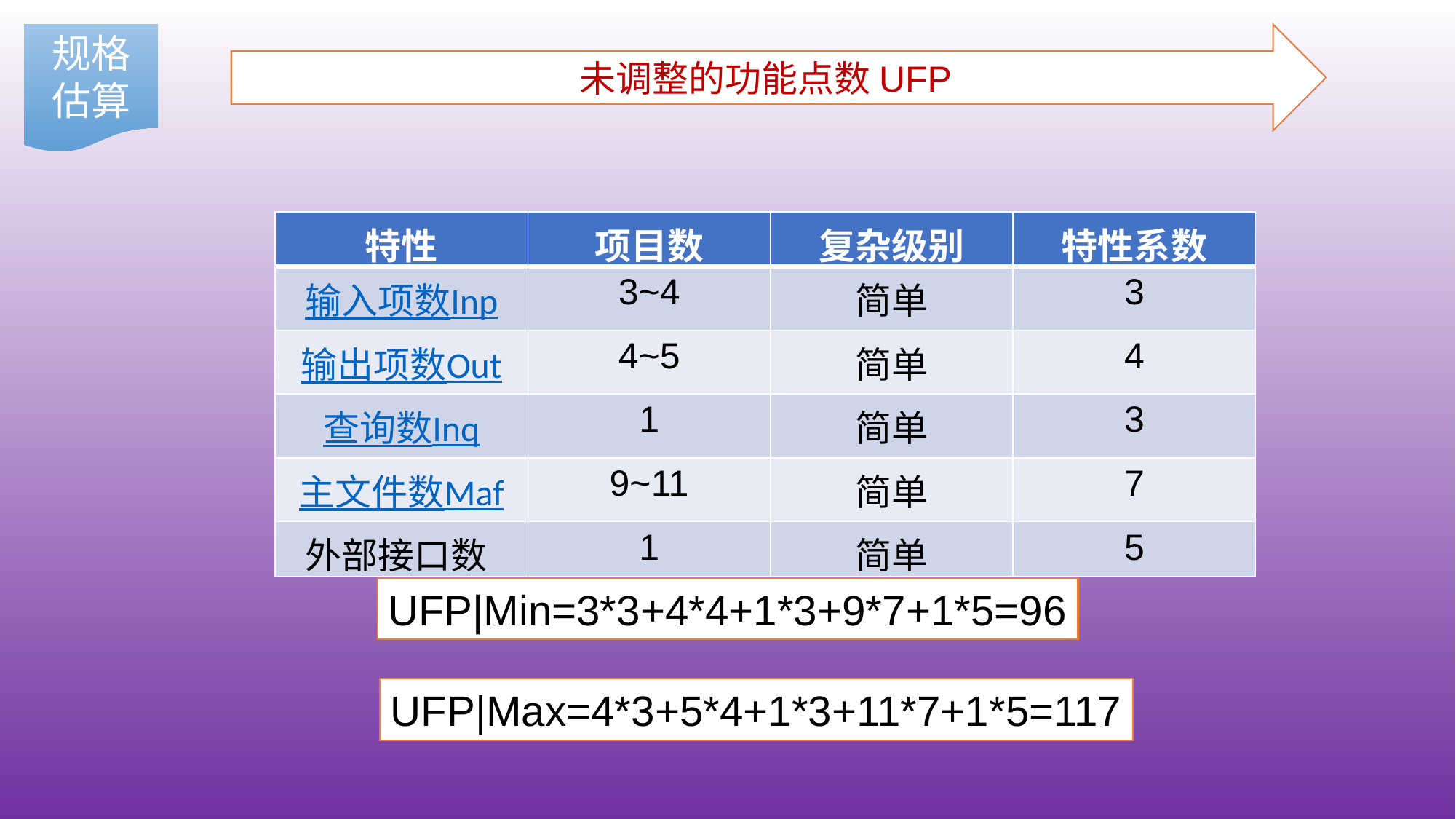

规格估算
未调整的功能点数UFP
| 特性 | 项目数 | 复杂级别 | 特性系数 |
| --- | --- | --- | --- |
| 输入项数Inp | 3~4 | 简单 | 3 |
| 输出项数Out | 4~5 | 简单 | 4 |
| 查询数Inq | 1 | 简单 | 3 |
| 主文件数Maf | 9~11 | 简单 | 7 |
| 外部接口数Inf | 1 | 简单 | 5 |
UFP|Min=3*3+4*4+1*3+9*7+1*5=96
UFP|Max=4*3+5*4+1*3+11*7+1*5=117